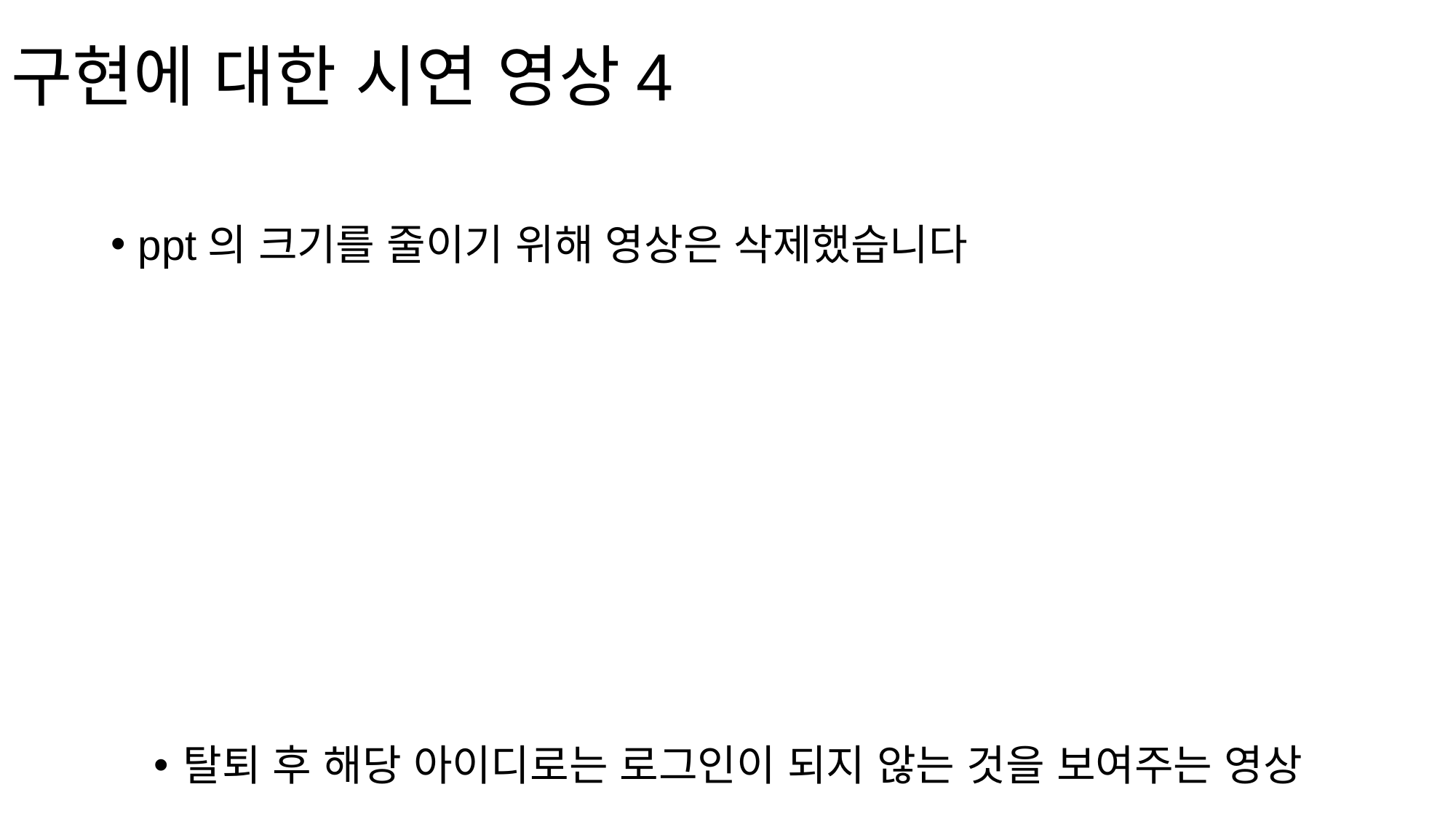

# 구현에 대한 시연 영상4
ppt의 크기를 줄이기 위해 영상은 삭제했습니다

탈퇴 후 해당 아이디로는 로그인이 되지 않는 것을 보여주는 영상